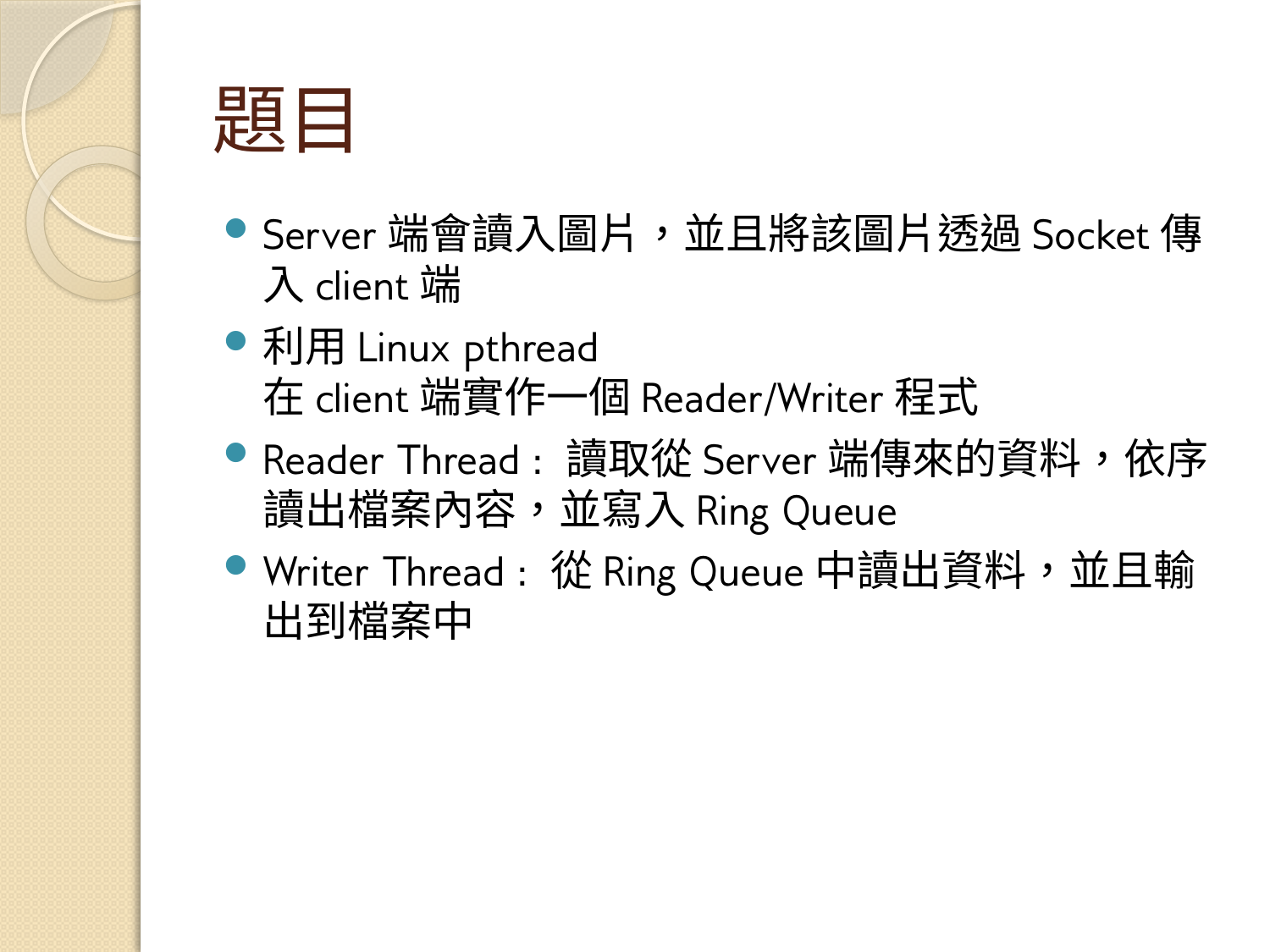

# 題目
Server端會讀入圖片，並且將該圖片透過Socket傳入client端
利用Linux pthread 在client端實作一個Reader/Writer程式
Reader Thread : 讀取從Server端傳來的資料，依序讀出檔案內容，並寫入Ring Queue
Writer Thread : 從Ring Queue中讀出資料，並且輸出到檔案中